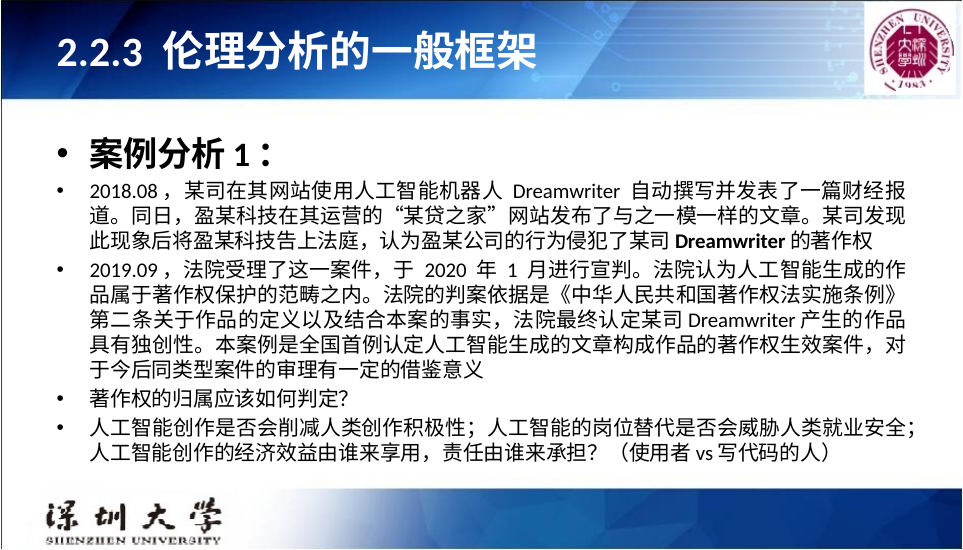

# 2.2.3 伦理分析的一般框架
案例分析1：
2018.08，某司在其网站使用人工智能机器人 Dreamwriter 自动撰写并发表了一篇财经报道。同日，盈某科技在其运营的“某贷之家”网站发布了与之一模一样的文章。某司发现此现象后将盈某科技告上法庭，认为盈某公司的行为侵犯了某司Dreamwriter的著作权
2019.09，法院受理了这一案件，于 2020 年 1 月进行宣判。法院认为人工智能生成的作品属于著作权保护的范畴之内。法院的判案依据是《中华人民共和国著作权法实施条例》第二条关于作品的定义以及结合本案的事实，法院最终认定某司Dreamwriter产生的作品具有独创性。本案例是全国首例认定人工智能生成的文章构成作品的著作权生效案件，对于今后同类型案件的审理有一定的借鉴意义
著作权的归属应该如何判定？
人工智能创作是否会削减人类创作积极性；人工智能的岗位替代是否会威胁人类就业安全；人工智能创作的经济效益由谁来享用，责任由谁来承担？（使用者vs写代码的人）

29